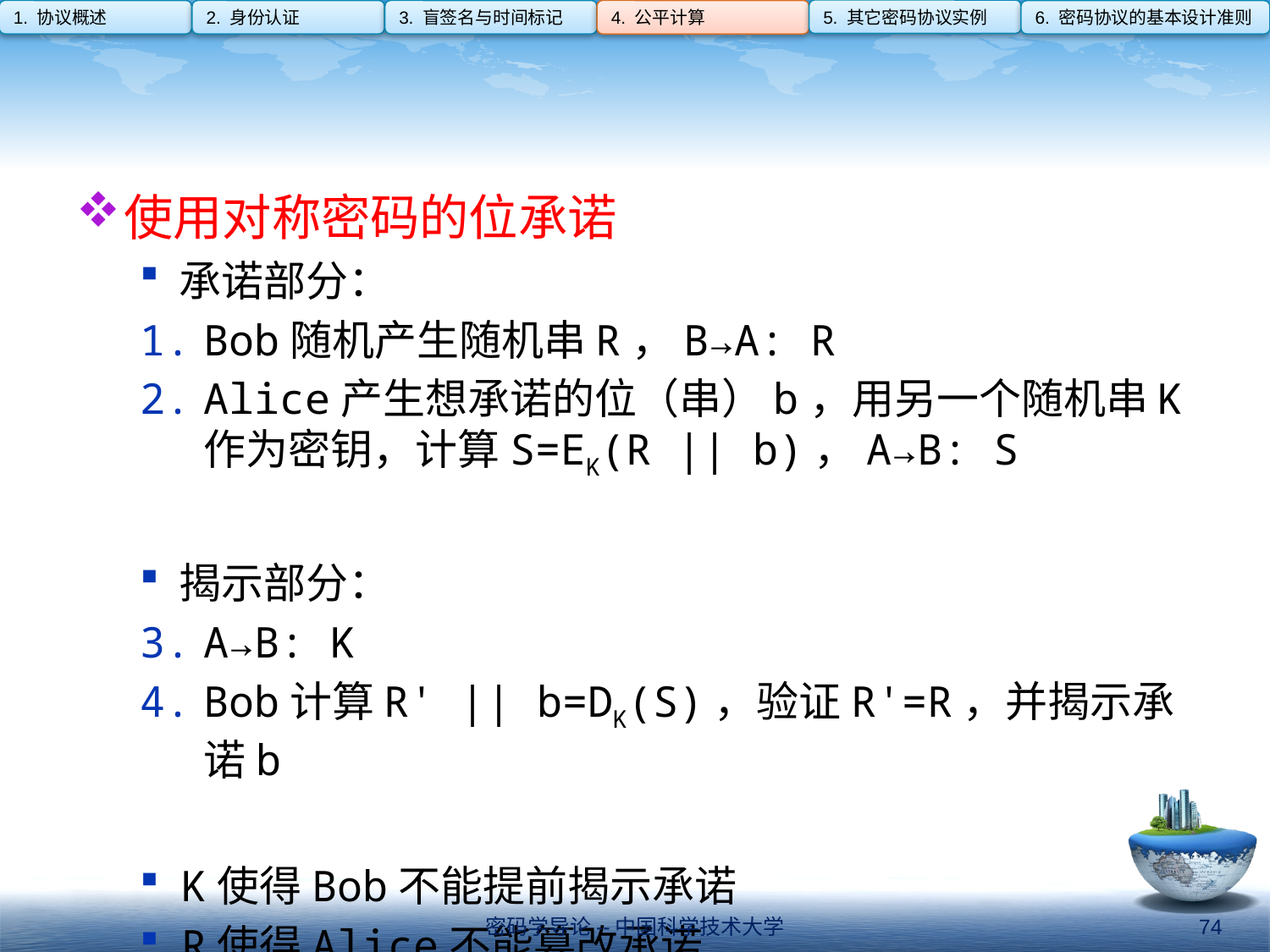

5. 其它密码协议实例
1. 协议概述
2. 身份认证
3. 盲签名与时间标记
4. 公平计算
6. 密码协议的基本设计准则
#
使用对称密码的位承诺
承诺部分：
Bob随机产生随机串R，B→A: R
Alice产生想承诺的位（串）b，用另一个随机串K作为密钥，计算S=EK(R || b)，A→B: S

揭示部分：
A→B: K
Bob计算R' || b=DK(S)，验证R'=R，并揭示承诺b

K使得Bob不能提前揭示承诺
R使得Alice不能篡改承诺
密码学导论--中国科学技术大学
74